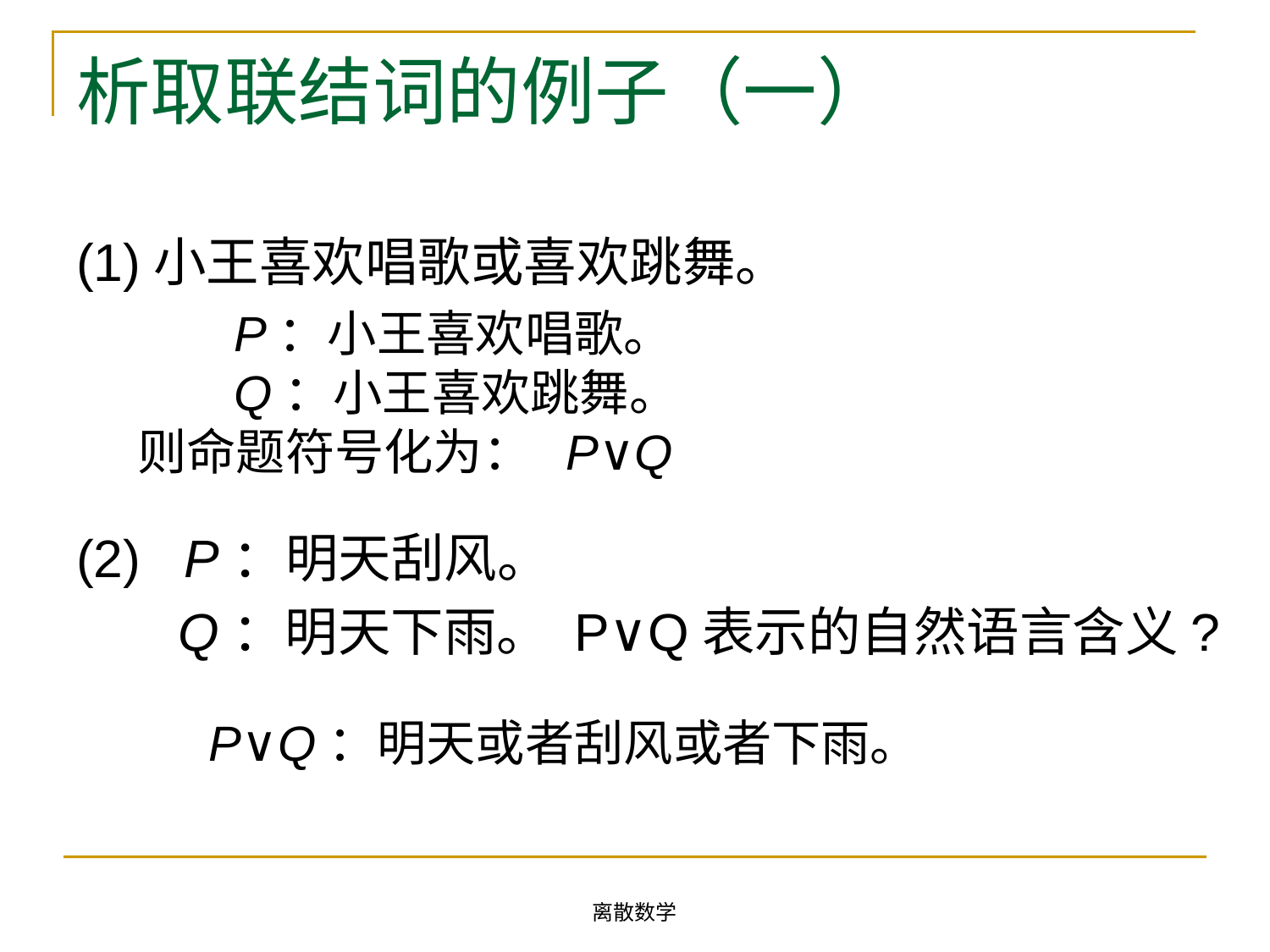

# 析取联结词的例子（一）
(1)小王喜欢唱歌或喜欢跳舞。

(2)   P：明天刮风。
       Q：明天下雨。 P∨Q表示的自然语言含义?

       P：小王喜欢唱歌。
       Q：小王喜欢跳舞。
则命题符号化为：  P∨Q
P∨Q：明天或者刮风或者下雨。

24
离散数学